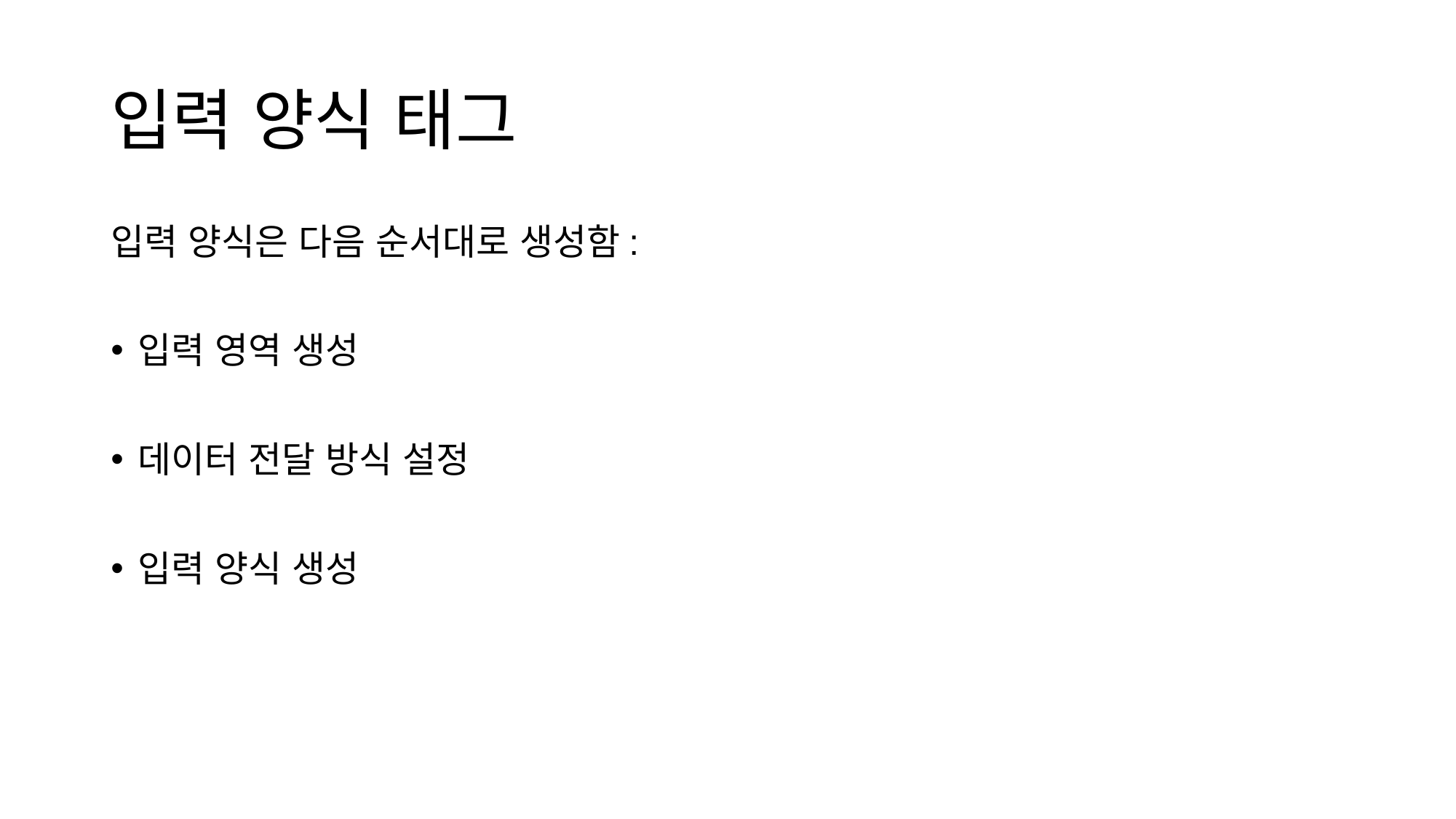

# 입력 양식 태그
입력 양식은 다음 순서대로 생성함:

입력 영역 생성

데이터 전달 방식 설정

입력 양식 생성